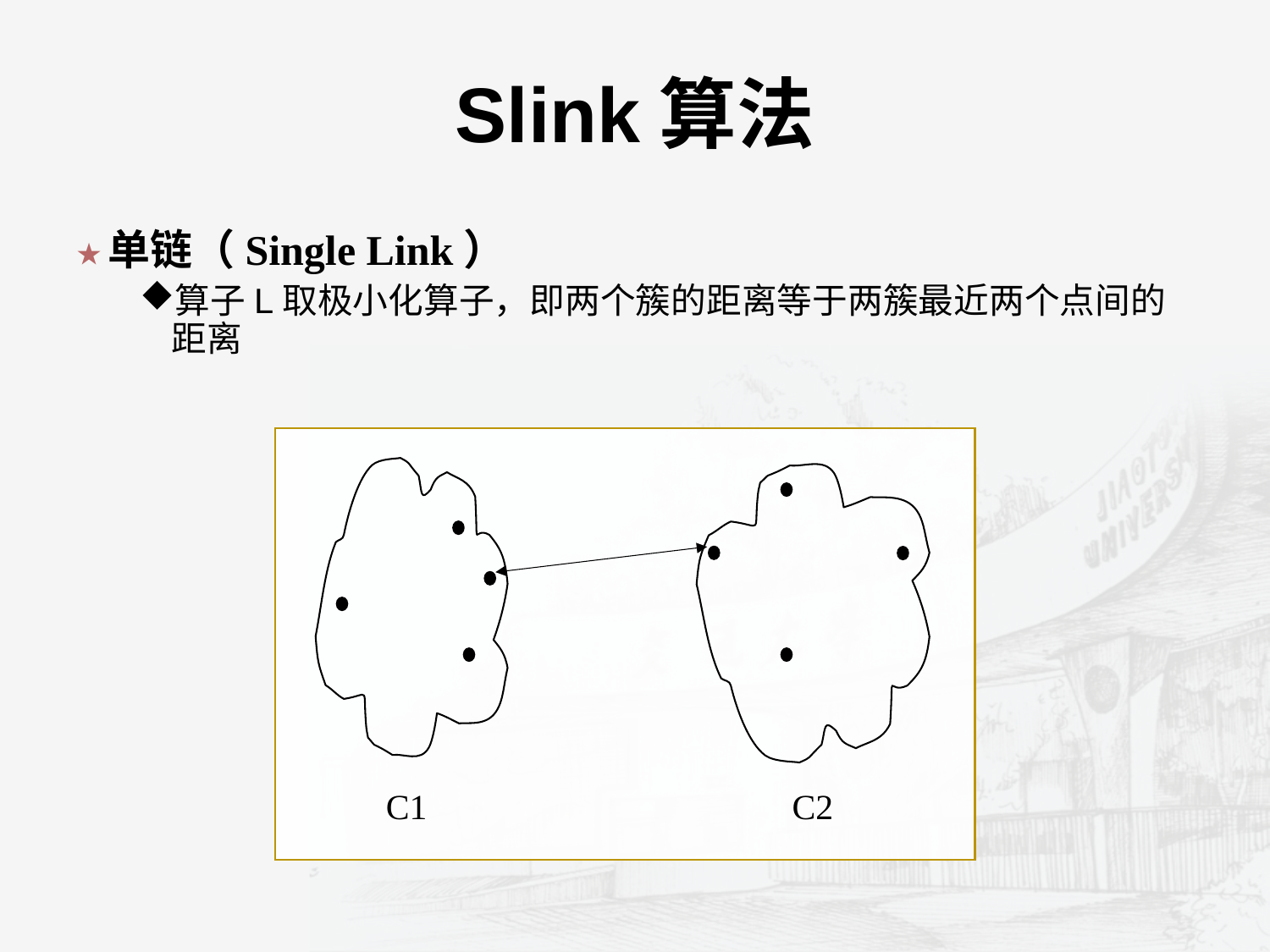

# Slink算法
单链（Single Link）
算子L取极小化算子，即两个簇的距离等于两簇最近两个点间的距离

C1
C2